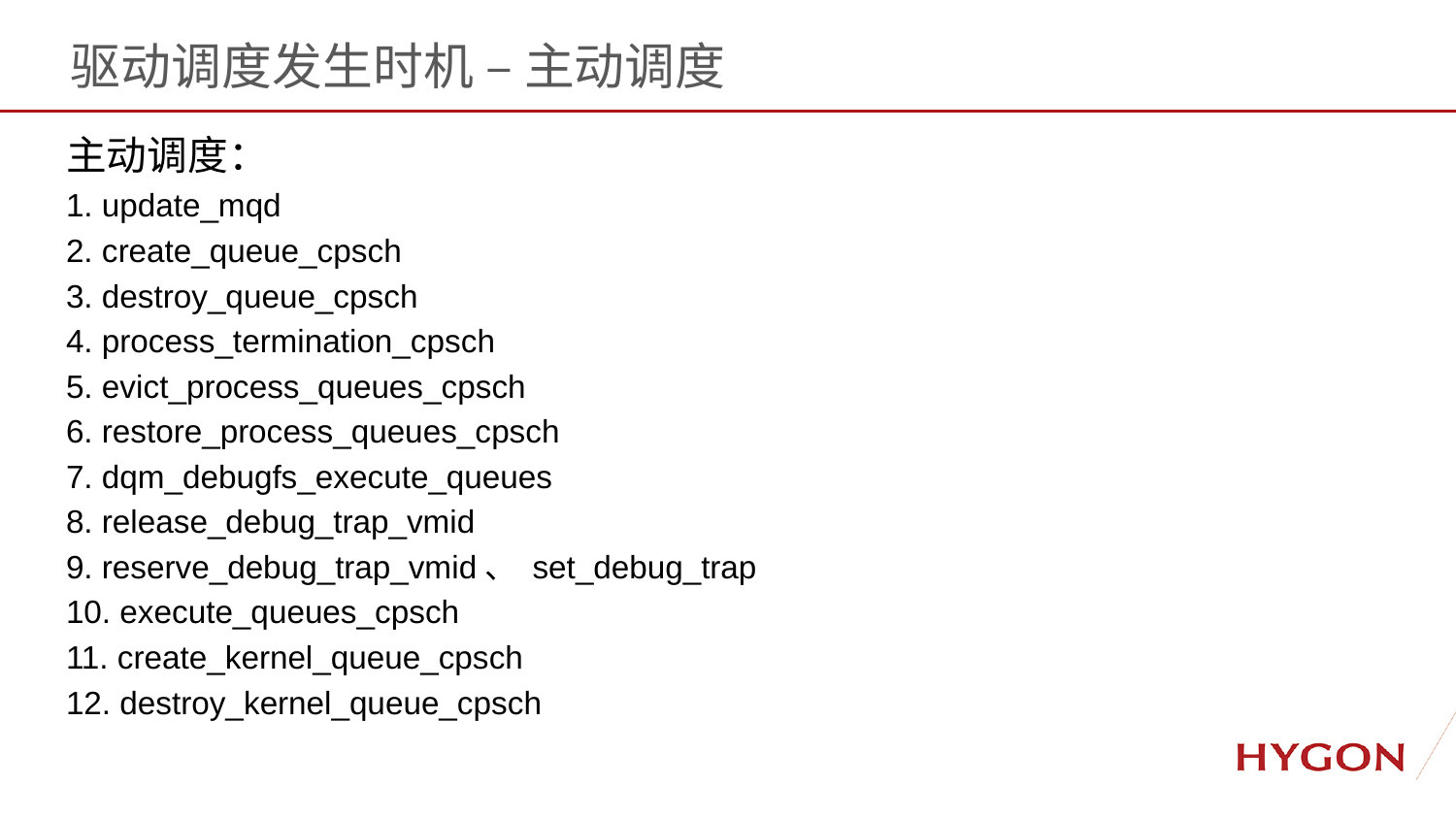

驱动调度发生时机 – 主动调度
主动调度：
1. update_mqd
2. create_queue_cpsch
3. destroy_queue_cpsch
4. process_termination_cpsch
5. evict_process_queues_cpsch
6. restore_process_queues_cpsch
7. dqm_debugfs_execute_queues
8. release_debug_trap_vmid
9. reserve_debug_trap_vmid、 set_debug_trap
10. execute_queues_cpsch
11. create_kernel_queue_cpsch
12. destroy_kernel_queue_cpsch